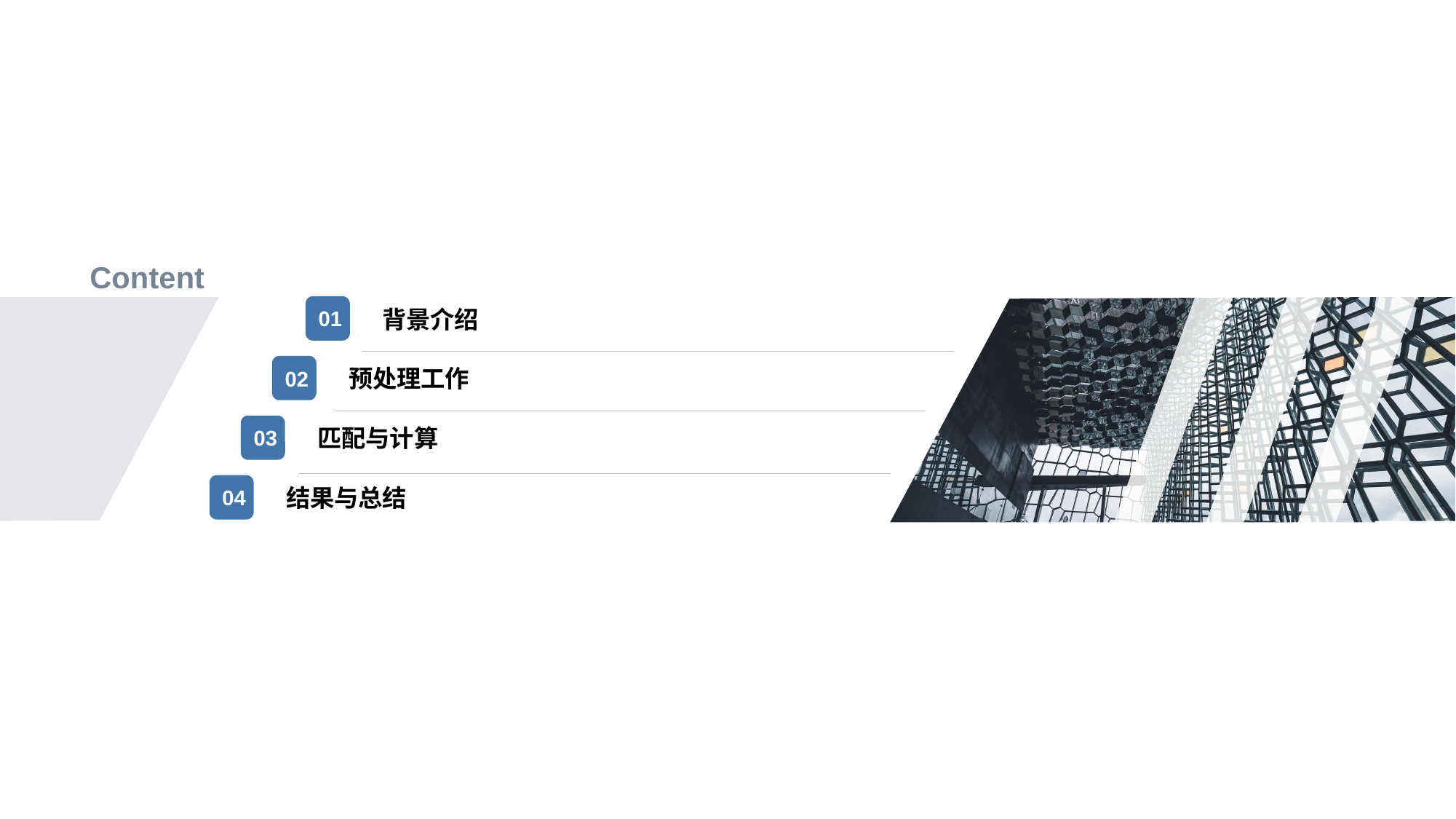

Content
背景介绍

01

预处理工作
02
匹配与计算
03
结果与总结
04